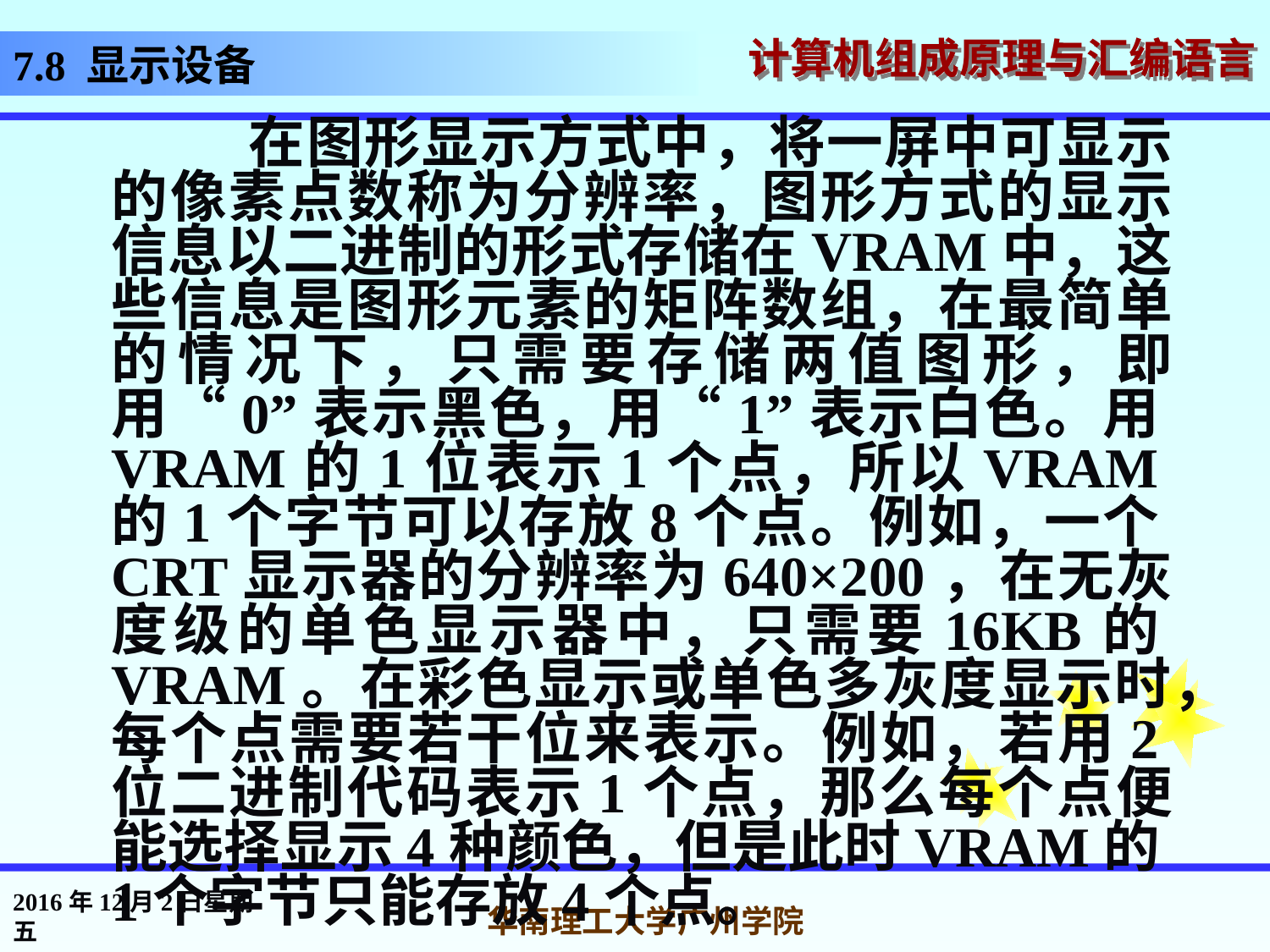

# 7.8 显示设备
            在图形显示方式中，将一屏中可显示的像素点数称为分辨率，图形方式的显示信息以二进制的形式存储在VRAM中，这些信息是图形元素的矩阵数组，在最简单的情况下，只需要存储两值图形，即用“0”表示黑色，用“1”表示白色。用VRAM的1位表示1个点，所以VRAM的1个字节可以存放8个点。例如，一个CRT显示器的分辨率为640×200，在无灰度级的单色显示器中，只需要16KB的VRAM。在彩色显示或单色多灰度显示时，每个点需要若干位来表示。例如，若用2位二进制代码表示1个点，那么每个点便能选择显示4种颜色，但是此时VRAM的1个字节只能存放4个点。
2016年12月2日星期五
华南理工大学广州学院